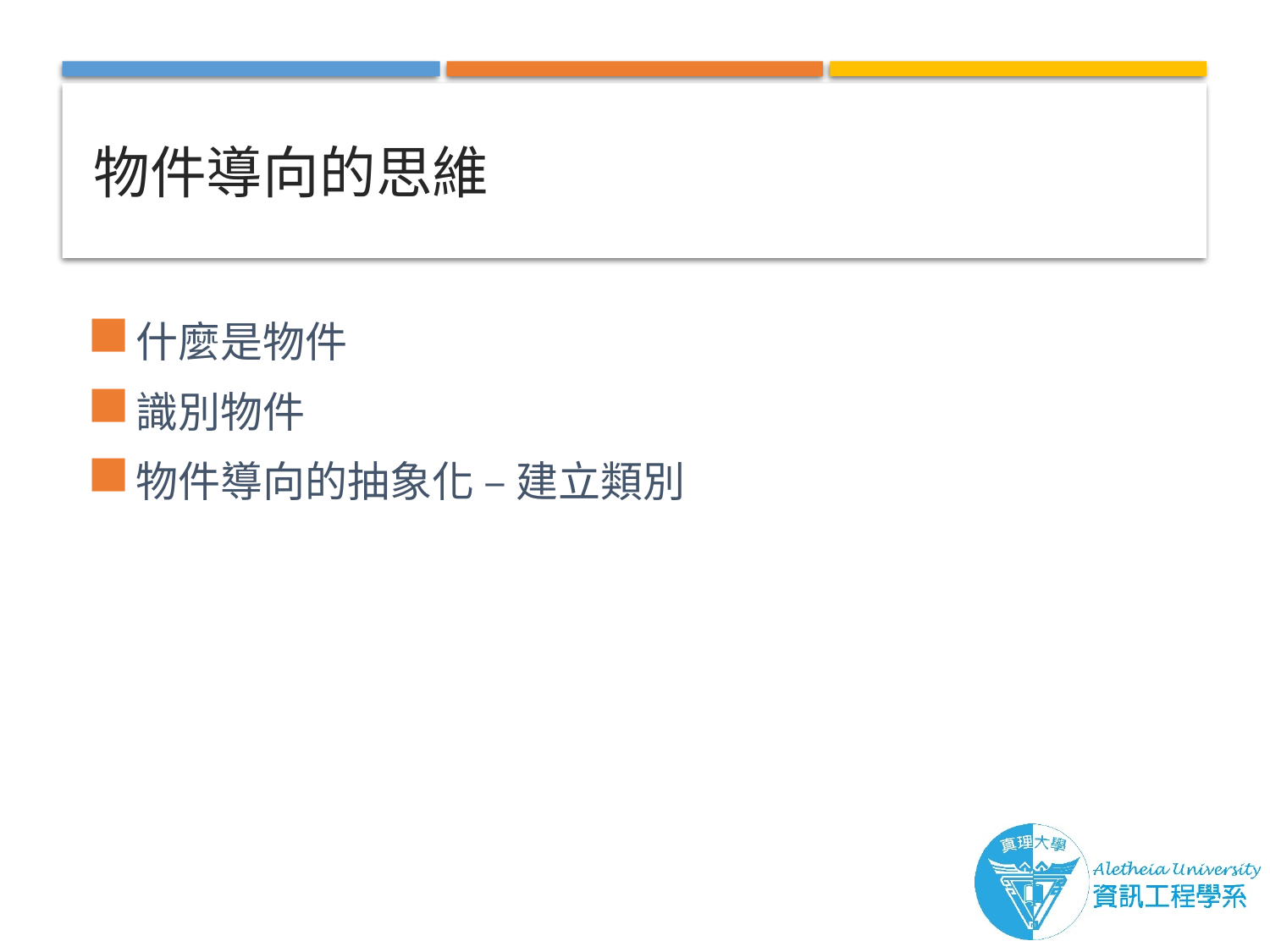

# 物件導向的思維
什麼是物件
識別物件
物件導向的抽象化 – 建立類別